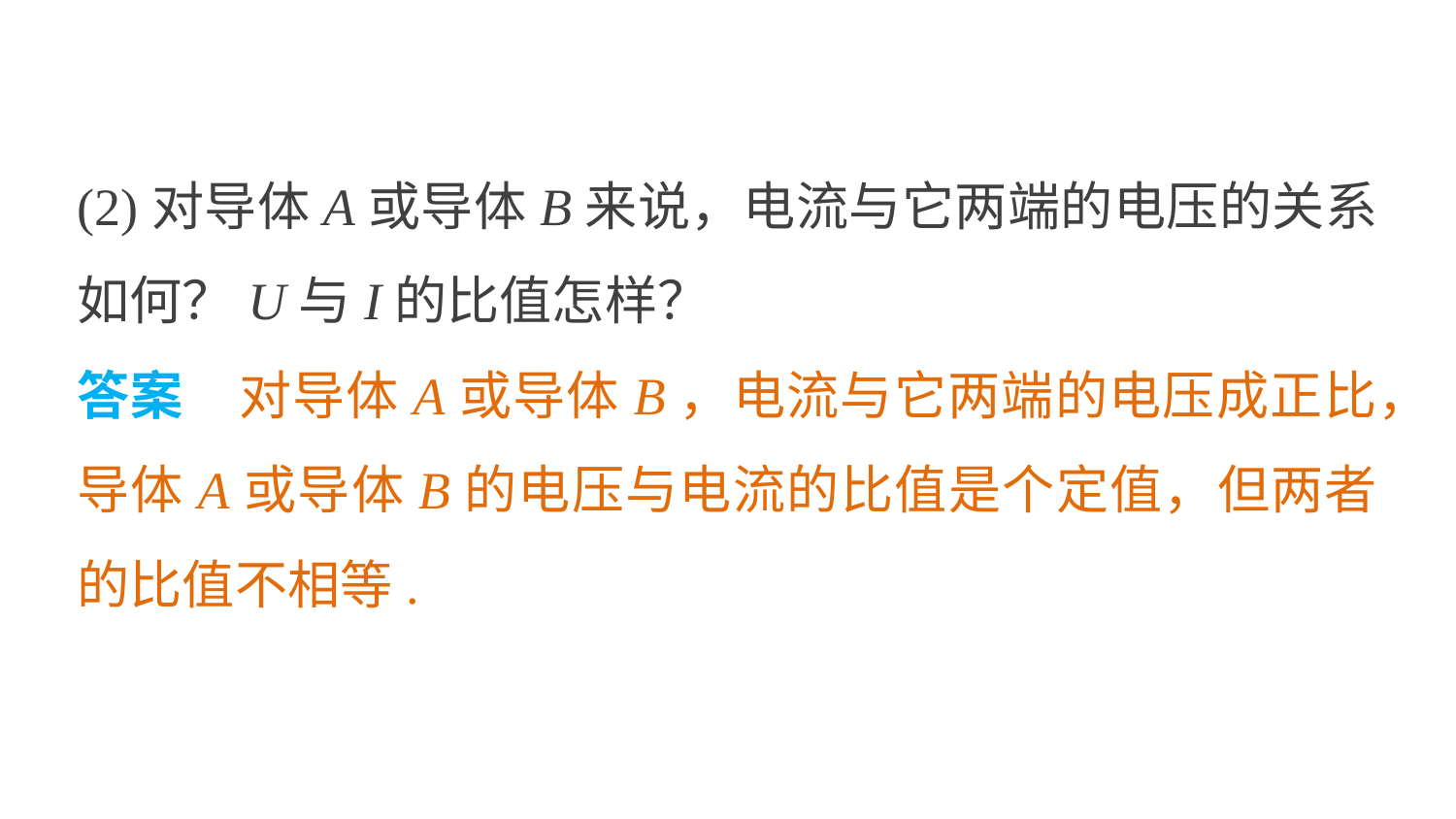

(2)对导体A或导体B来说，电流与它两端的电压的关系如何？U与I的比值怎样？
答案　对导体A或导体B，电流与它两端的电压成正比，导体A或导体B的电压与电流的比值是个定值，但两者的比值不相等.